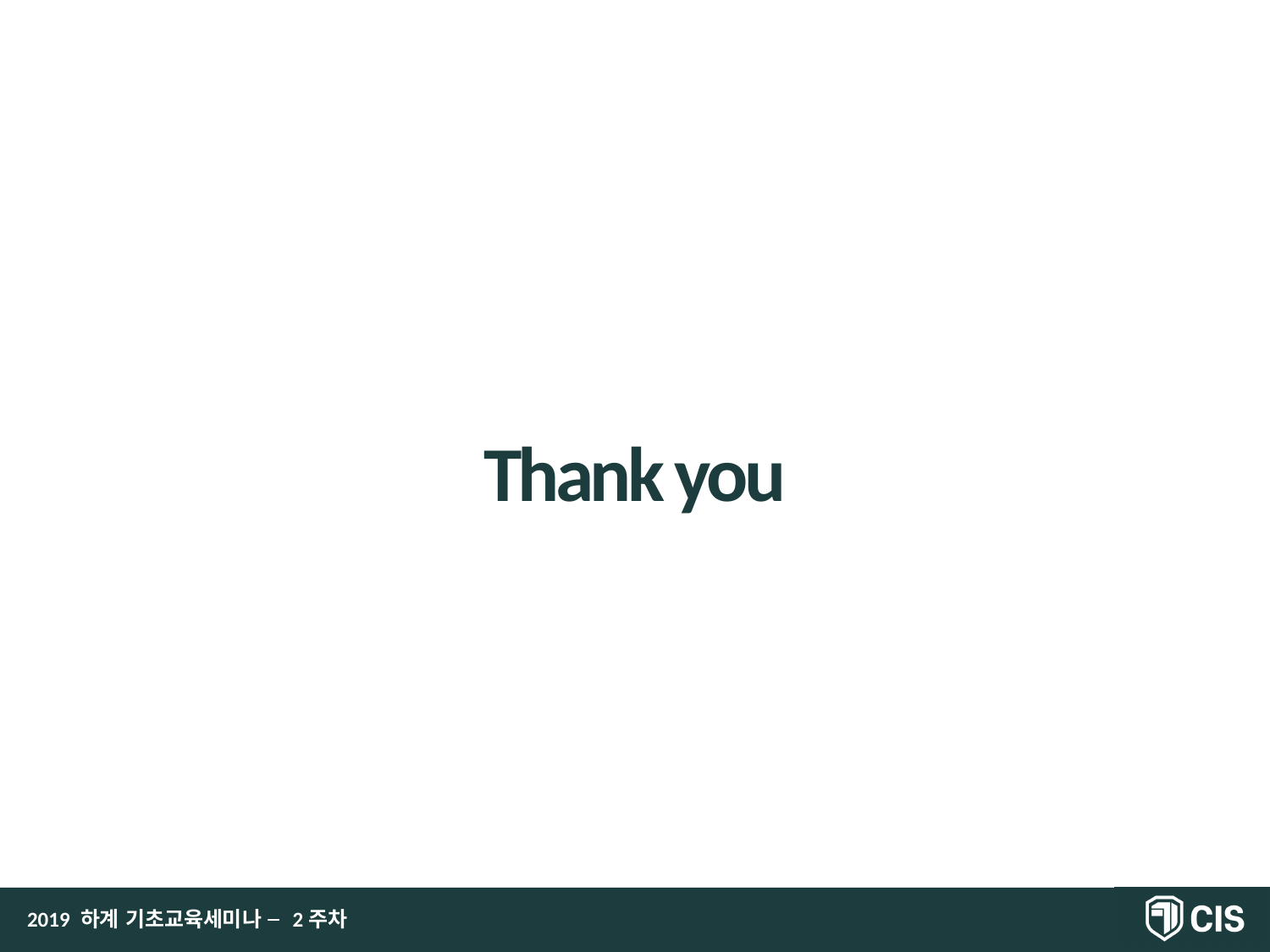

# Thank you
2019 하계 기초교육세미나 – 2주차